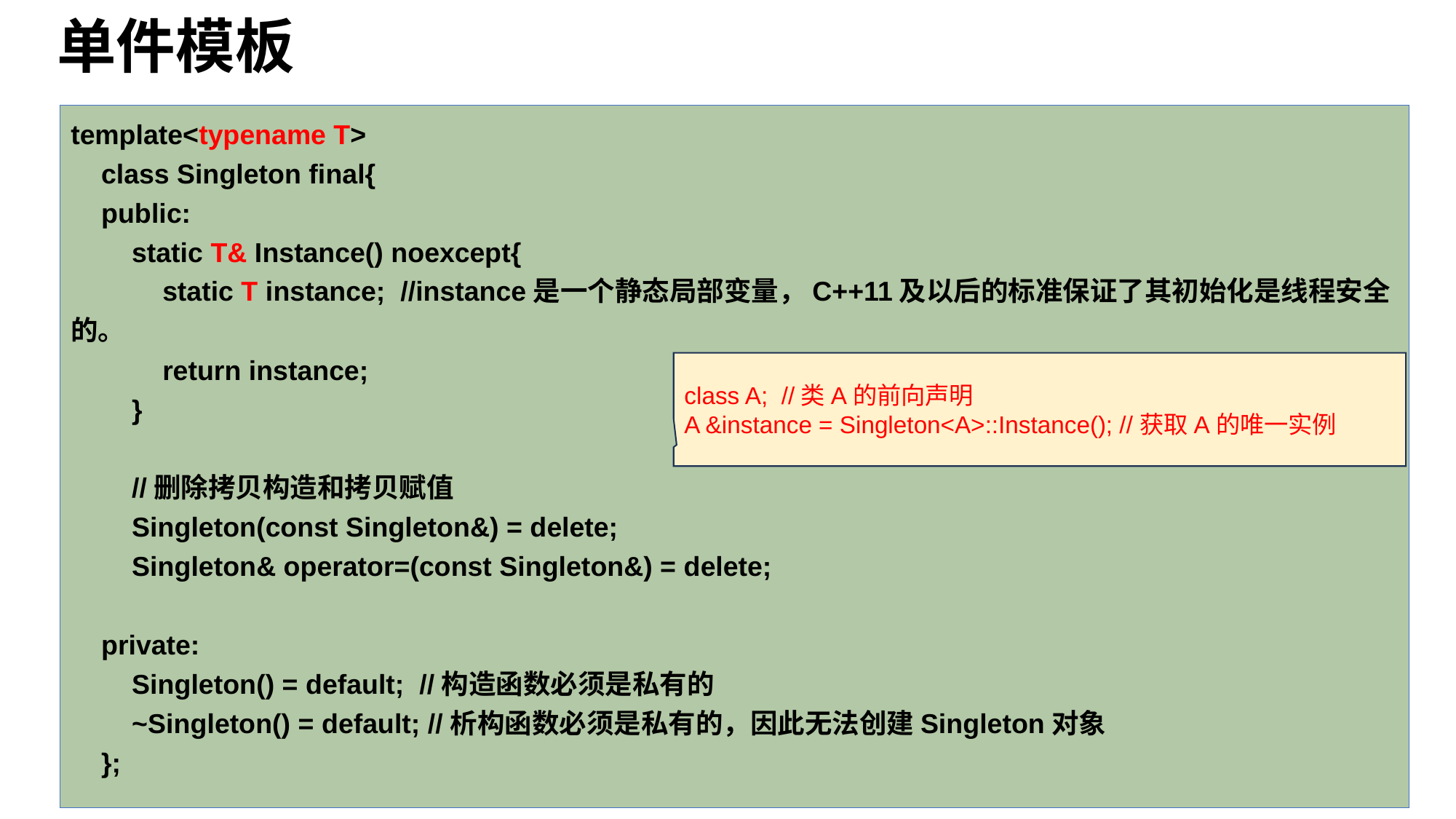

# 单件模板
template<typename T>
    class Singleton final{
    public:
        static T& Instance() noexcept{
            static T instance;  //instance是一个静态局部变量，C++11及以后的标准保证了其初始化是线程安全的。
            return instance;
        }

        //删除拷贝构造和拷贝赋值
        Singleton(const Singleton&) = delete;
        Singleton& operator=(const Singleton&) = delete;

    private:
        Singleton() = default;  //构造函数必须是私有的
        ~Singleton() = default; //析构函数必须是私有的，因此无法创建Singleton对象
    };
class A;  //类A的前向声明
A &instance = Singleton<A>::Instance(); //获取A的唯一实例